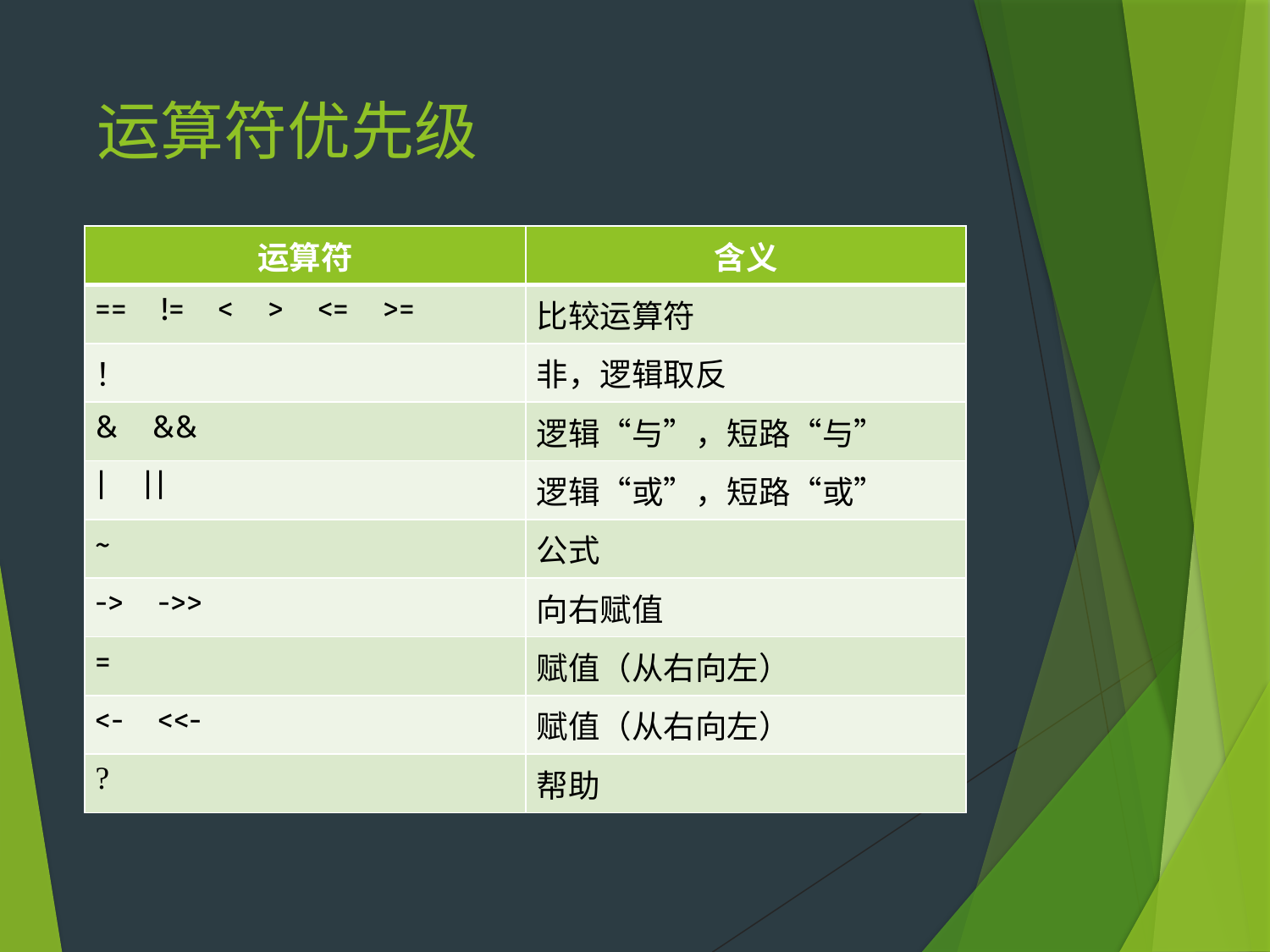

# 运算符优先级
| 运算符 | 含义 |
| --- | --- |
| == != < > <= >= | 比较运算符 |
| ！ | 非，逻辑取反 |
| & && | 逻辑“与”，短路“与” |
| | || | 逻辑“或”，短路“或” |
| ~ | 公式 |
| -> ->> | 向右赋值 |
| = | 赋值（从右向左） |
| <- <<- | 赋值（从右向左） |
| ? | 帮助 |